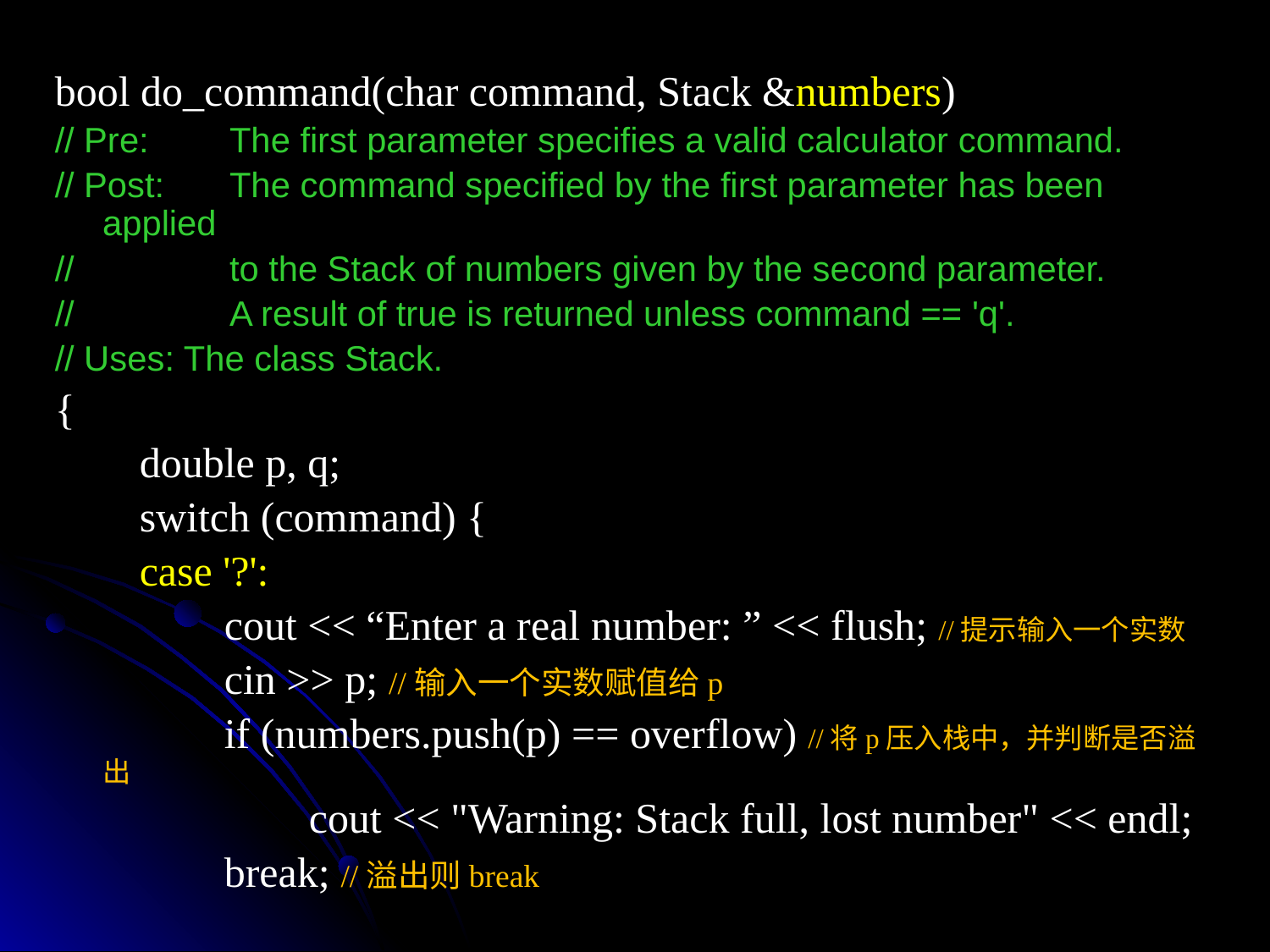

bool do_command(char command, Stack &numbers)
// Pre:  	The first parameter specifies a valid calculator command.
// Post: 	The command specified by the first parameter has been applied
// 		to the Stack of numbers given by the second parameter.
//      	A result of true is returned unless command == 'q'.
// Uses: The class Stack.
{
        double p, q;
        switch (command) {
        case '?':
                cout << “Enter a real number: ” << flush; //提示输入一个实数
                cin >> p; //输入一个实数赋值给p
                if (numbers.push(p) == overflow) //将p压入栈中，并判断是否溢出
                        cout << "Warning: Stack full, lost number" << endl;
                break; //溢出则break